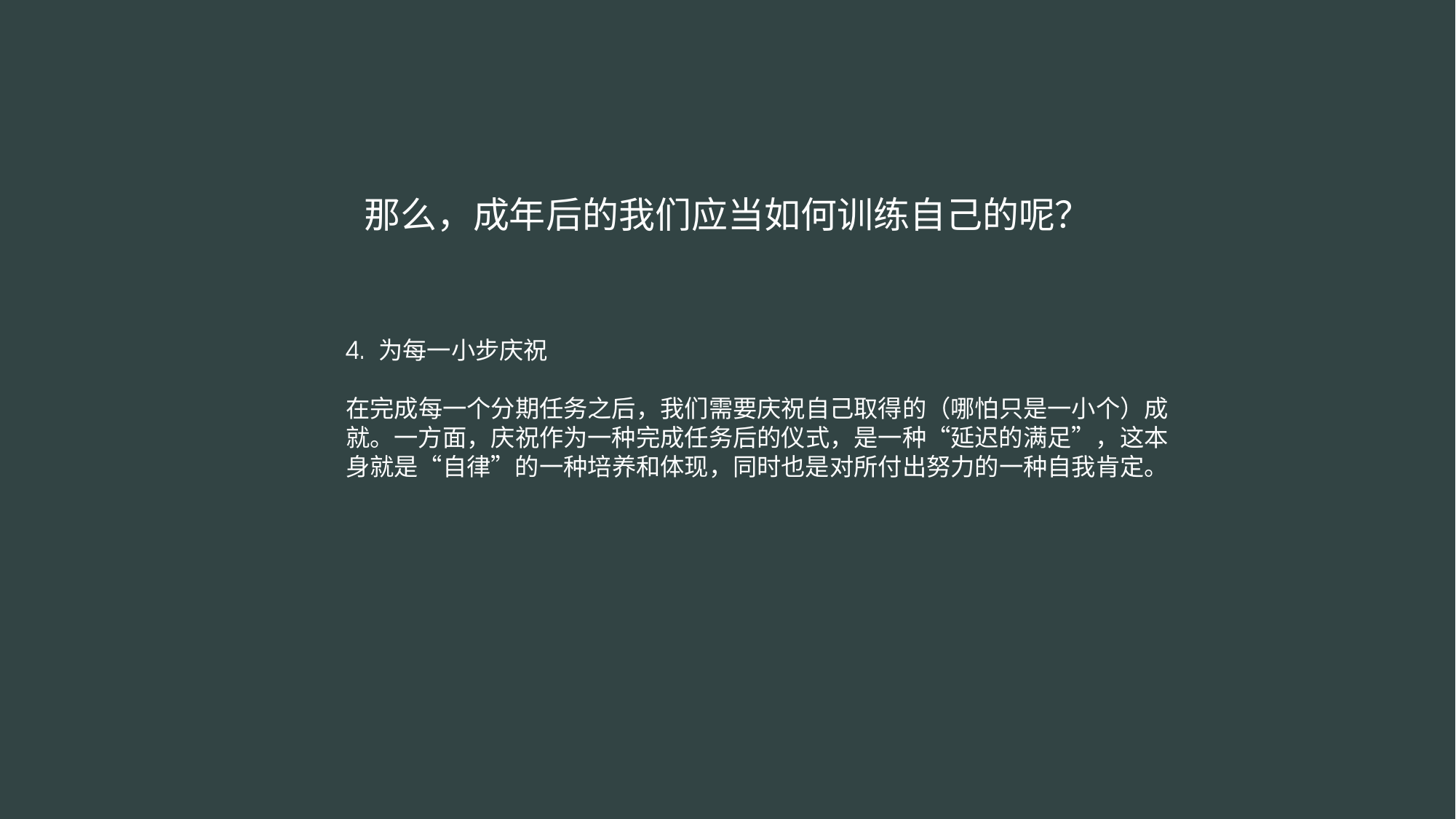

那么，成年后的我们应当如何训练自己的呢？
4. 为每一小步庆祝

在完成每一个分期任务之后，我们需要庆祝自己取得的（哪怕只是一小个）成就。一方面，庆祝作为一种完成任务后的仪式，是一种“延迟的满足”，这本身就是“自律”的一种培养和体现，同时也是对所付出努力的一种自我肯定。